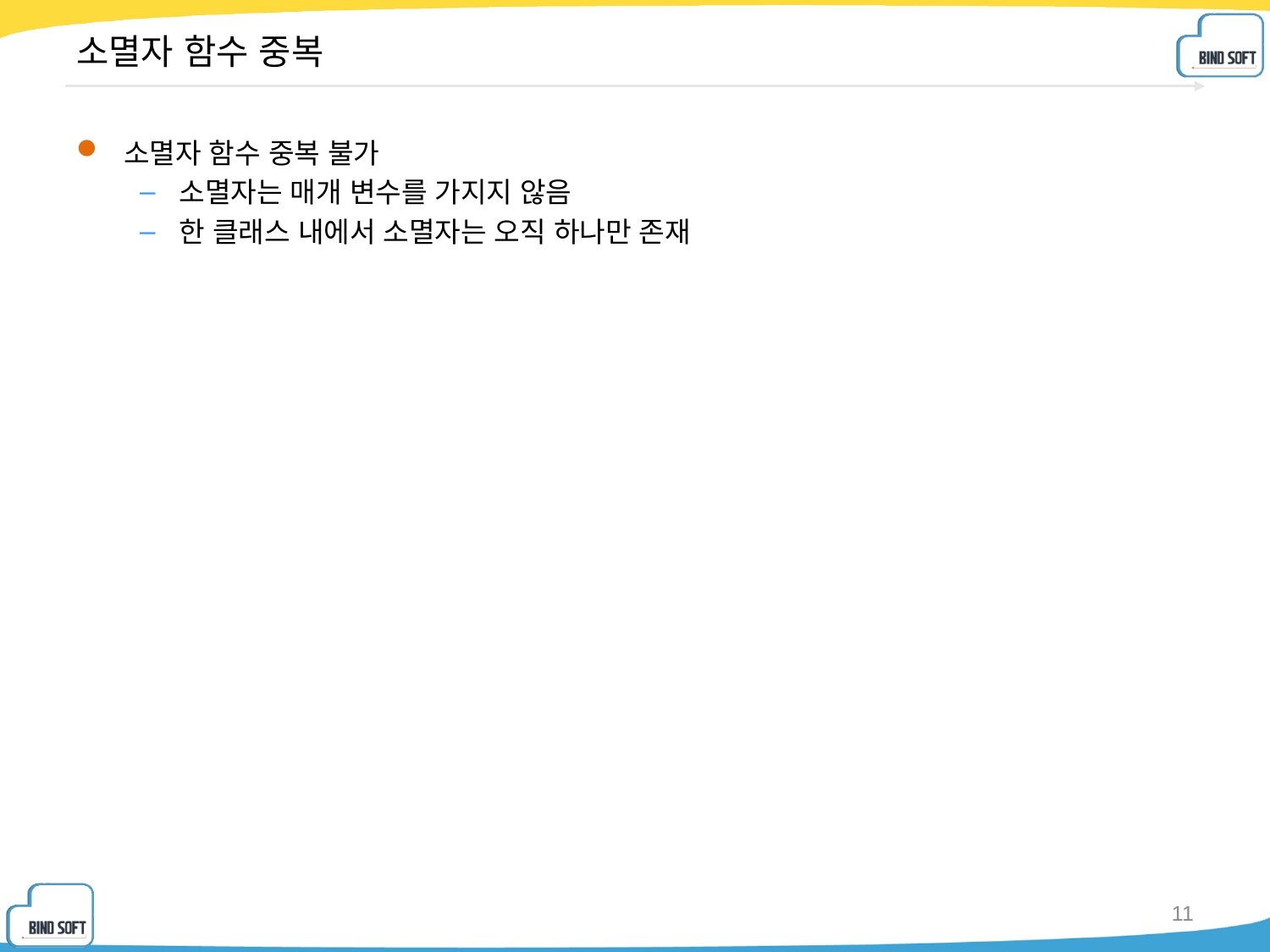

# 소멸자 함수 중복
소멸자 함수 중복 불가
소멸자는 매개 변수를 가지지 않음
한 클래스 내에서 소멸자는 오직 하나만 존재
11